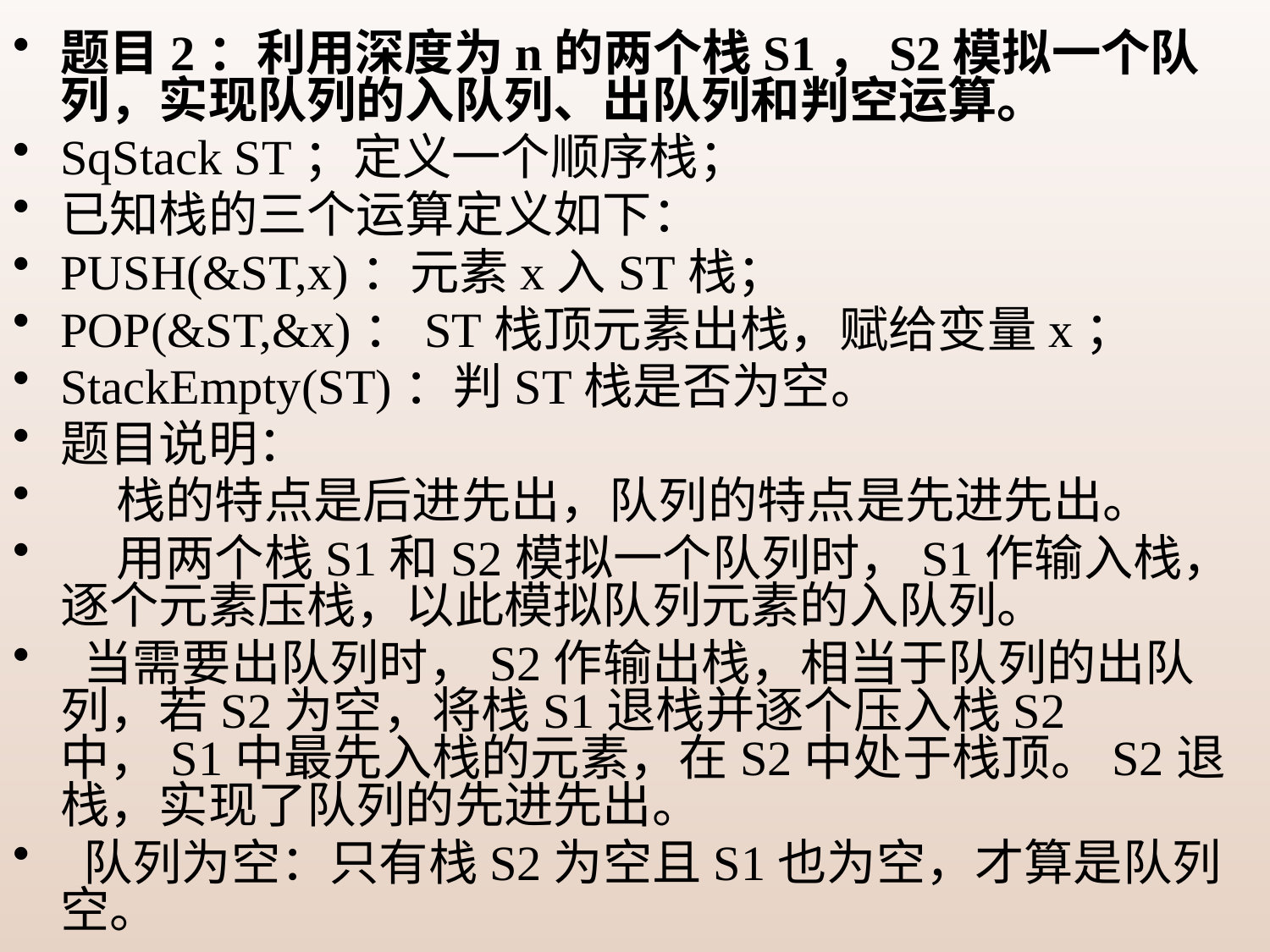

题目2：利用深度为n的两个栈S1，S2模拟一个队列，实现队列的入队列、出队列和判空运算。
SqStack ST；定义一个顺序栈；
已知栈的三个运算定义如下：
PUSH(&ST,x)：元素x入ST栈；
POP(&ST,&x)：ST栈顶元素出栈，赋给变量x；
StackEmpty(ST)：判ST栈是否为空。
题目说明：
    栈的特点是后进先出，队列的特点是先进先出。
    用两个栈S1和S2模拟一个队列时，S1作输入栈，逐个元素压栈，以此模拟队列元素的入队列。
 当需要出队列时，S2作输出栈，相当于队列的出队列，若S2为空，将栈S1退栈并逐个压入栈S2中，S1中最先入栈的元素，在S2中处于栈顶。S2退栈，实现了队列的先进先出。
 队列为空：只有栈S2为空且S1也为空，才算是队列空。